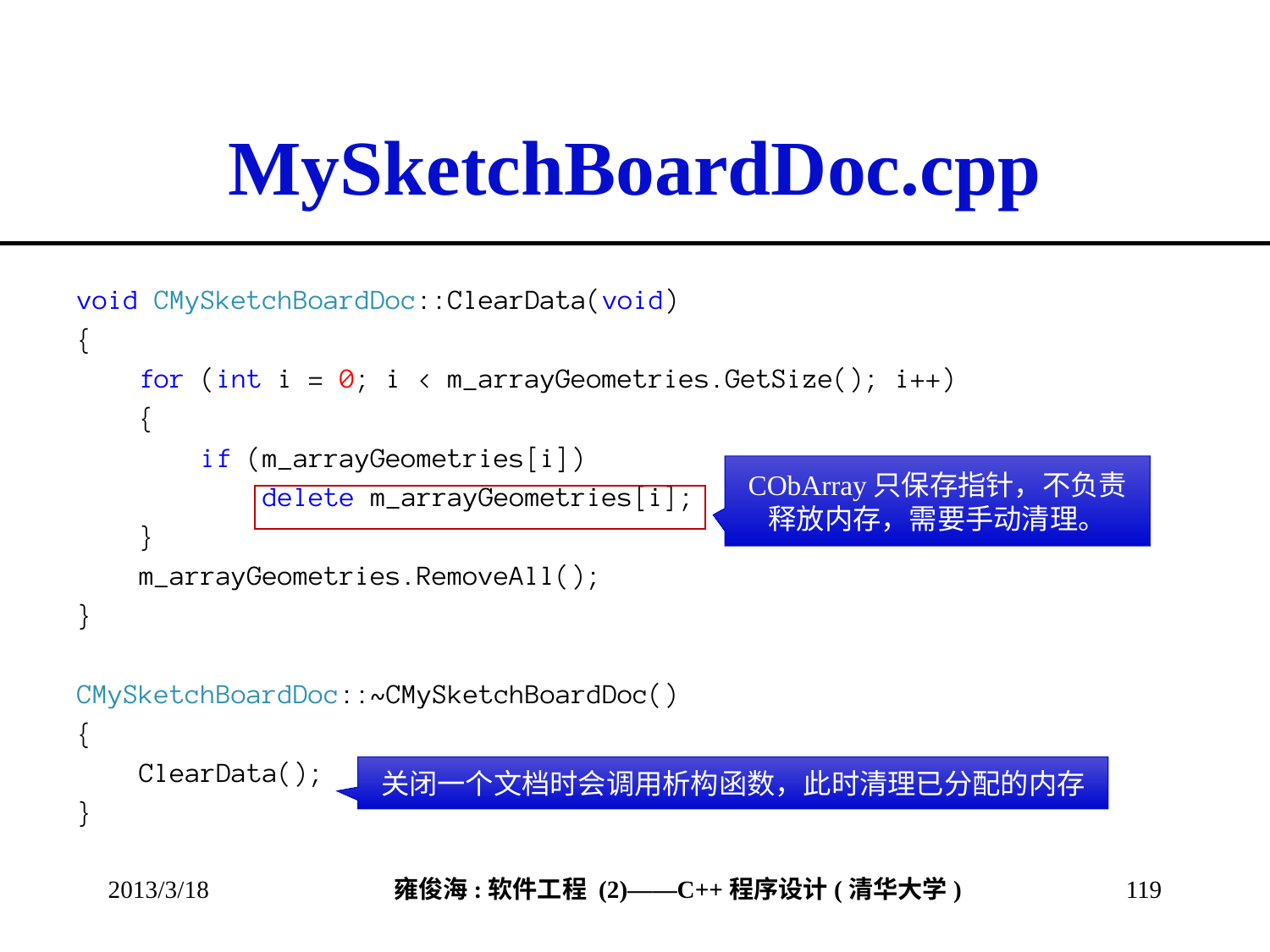

# MySketchBoardDoc.cpp
void CMySketchBoardDoc::ClearData(void)
{
    for (int i = 0; i < m_arrayGeometries.GetSize(); i++)
    {
        if (m_arrayGeometries[i])
            delete m_arrayGeometries[i];
    }
    m_arrayGeometries.RemoveAll();
}

CMySketchBoardDoc::~CMySketchBoardDoc()
{
    ClearData();
}
CObArray只保存指针，不负责释放内存，需要手动清理。

关闭一个文档时会调用析构函数，此时清理已分配的内存
2013/3/18
119